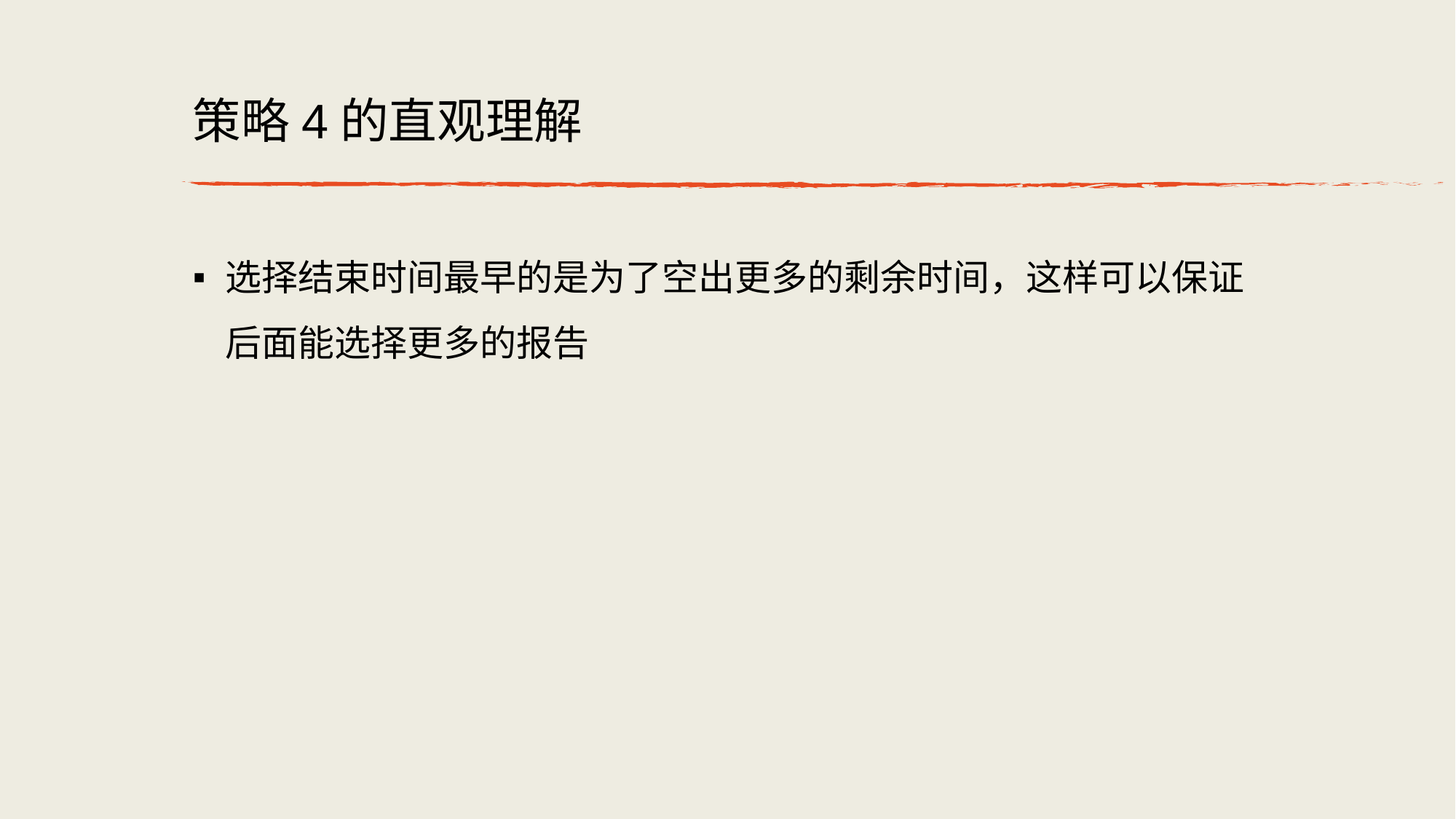

# 策略4的直观理解
选择结束时间最早的是为了空出更多的剩余时间，这样可以保证后⾯能选择更多的报告